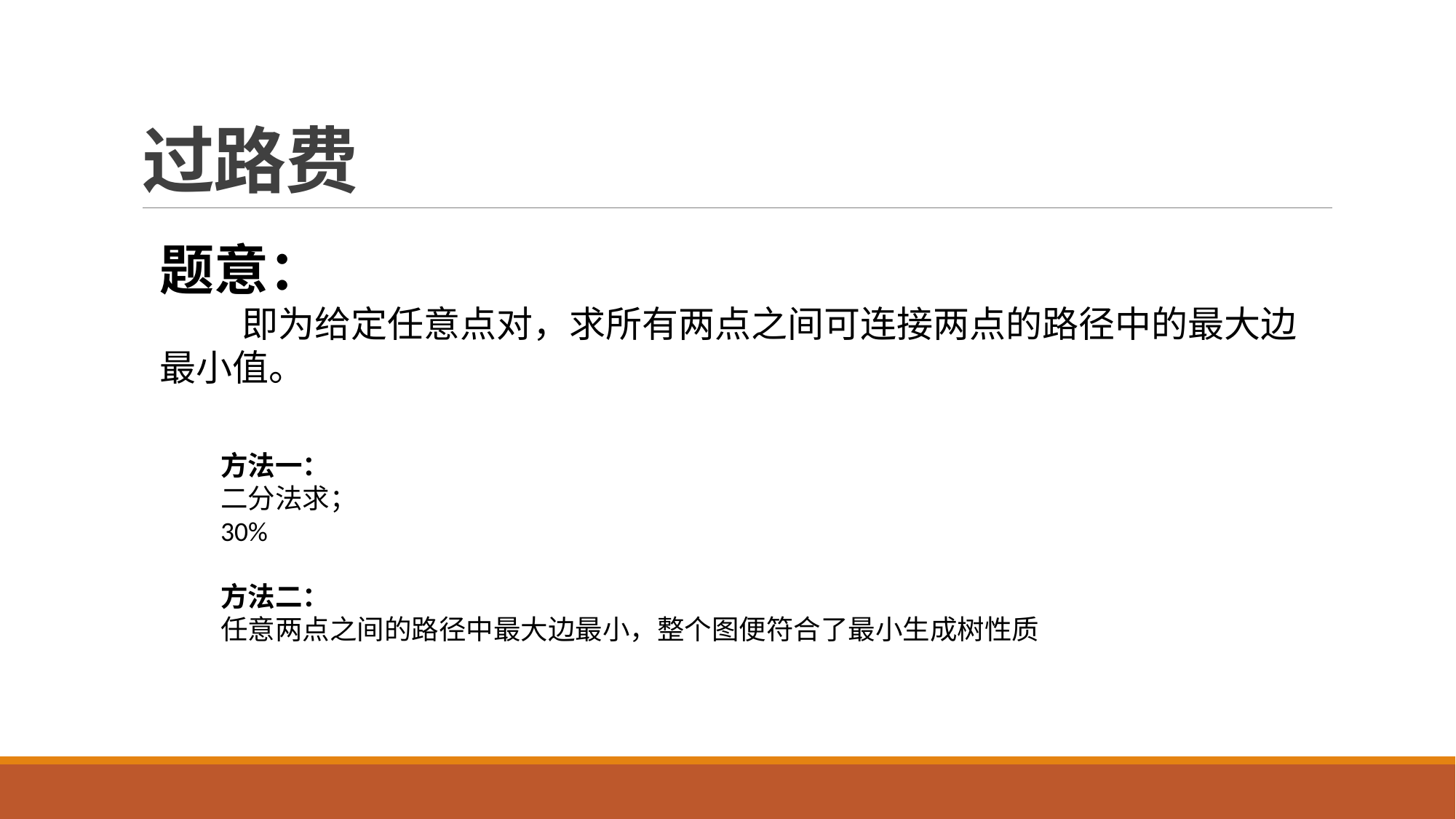

# 过路费
题意：
         即为给定任意点对，求所有两点之间可连接两点的路径中的最大边最小值。
方法一：
二分法求；
30%

方法二：
任意两点之间的路径中最大边最小，整个图便符合了最小生成树性质